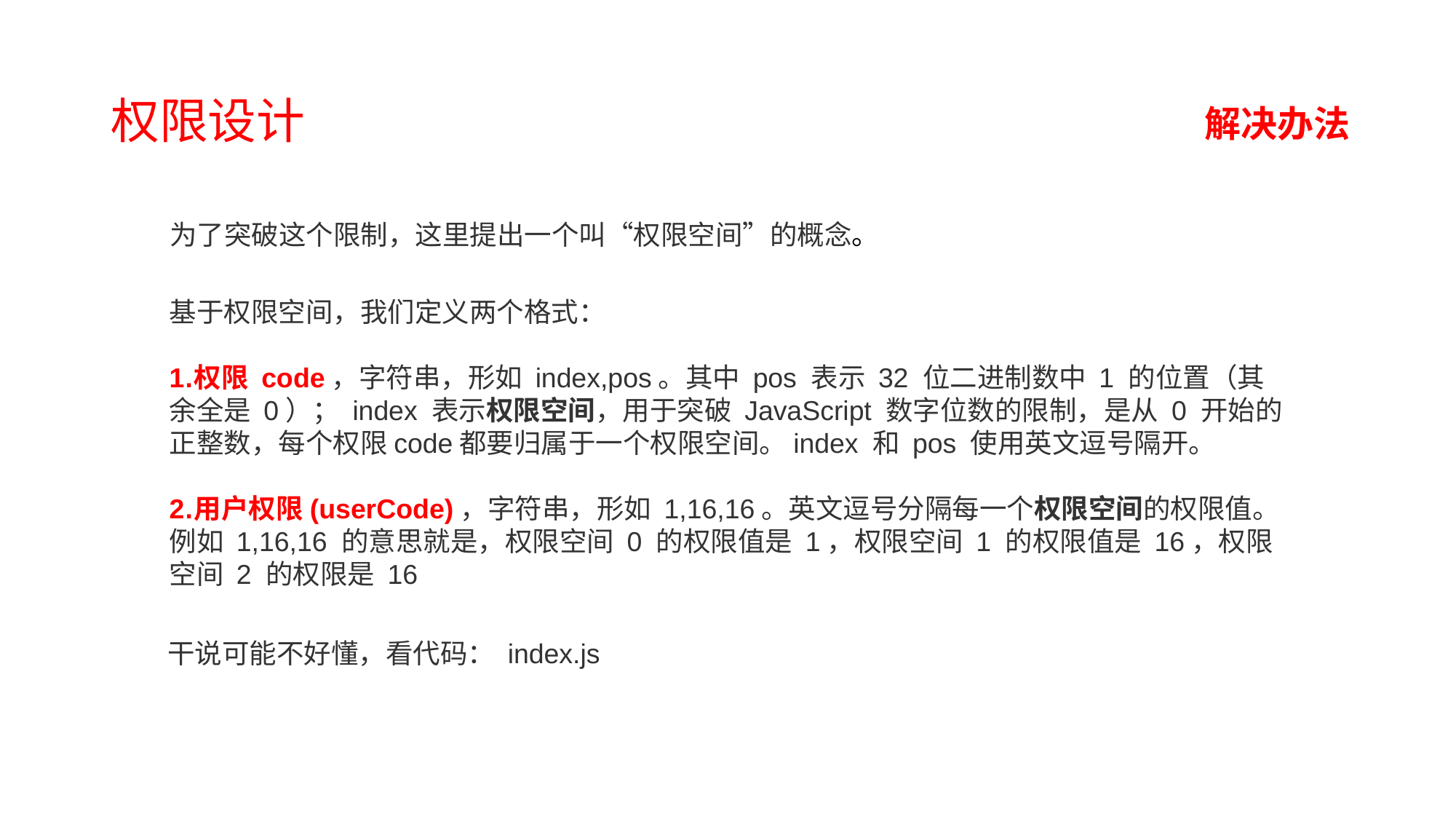

# 权限设计
解决办法
为了突破这个限制，这里提出一个叫“权限空间”的概念。
基于权限空间，我们定义两个格式：

权限 code，字符串，形如 index,pos。其中 pos 表示 32 位二进制数中 1 的位置（其余全是 0）； index 表示权限空间，用于突破 JavaScript 数字位数的限制，是从 0 开始的正整数，每个权限code都要归属于一个权限空间。index 和 pos 使用英文逗号隔开。

用户权限(userCode)，字符串，形如 1,16,16。英文逗号分隔每一个权限空间的权限值。例如 1,16,16 的意思就是，权限空间 0 的权限值是 1，权限空间 1 的权限值是 16，权限空间 2 的权限是 16
干说可能不好懂，看代码： index.js